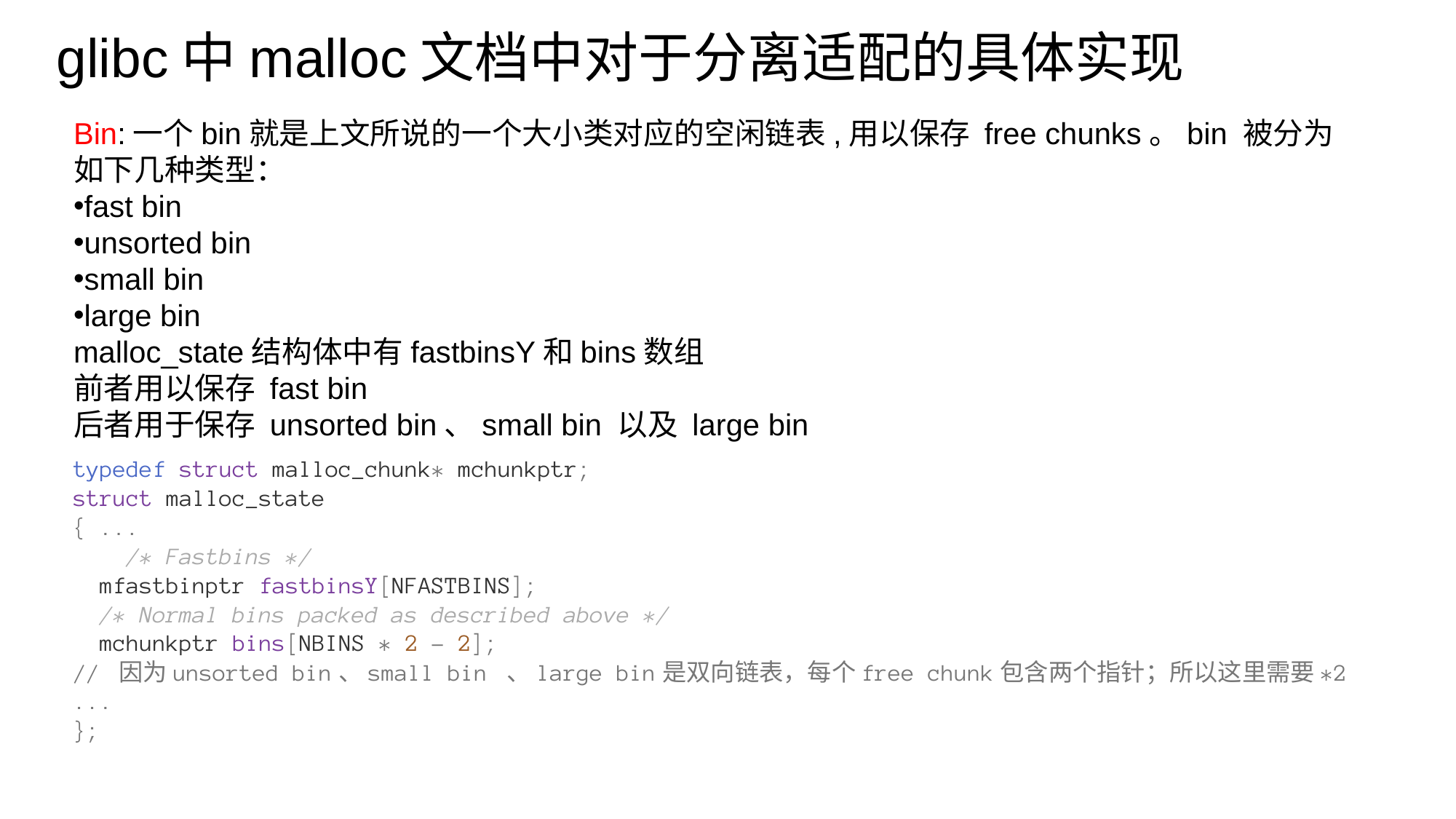

# glibc中malloc文档中对于分离适配的具体实现
Bin:一个bin就是上文所说的一个大小类对应的空闲链表,用以保存 free chunks。bin 被分为如下几种类型：
fast bin
unsorted bin
small bin
large bin
malloc_state结构体中有fastbinsY和bins数组
前者用以保存 fast bin
后者用于保存 unsorted bin、small bin 以及 large bin

typedef struct malloc_chunk* mchunkptr;
struct malloc_state
{ ...
    /* Fastbins */
  mfastbinptr fastbinsY[NFASTBINS];
  /* Normal bins packed as described above */
  mchunkptr bins[NBINS * 2 - 2];
// 因为unsorted bin、small bin 、large bin是双向链表，每个free chunk包含两个指针；所以这里需要*2
...
};